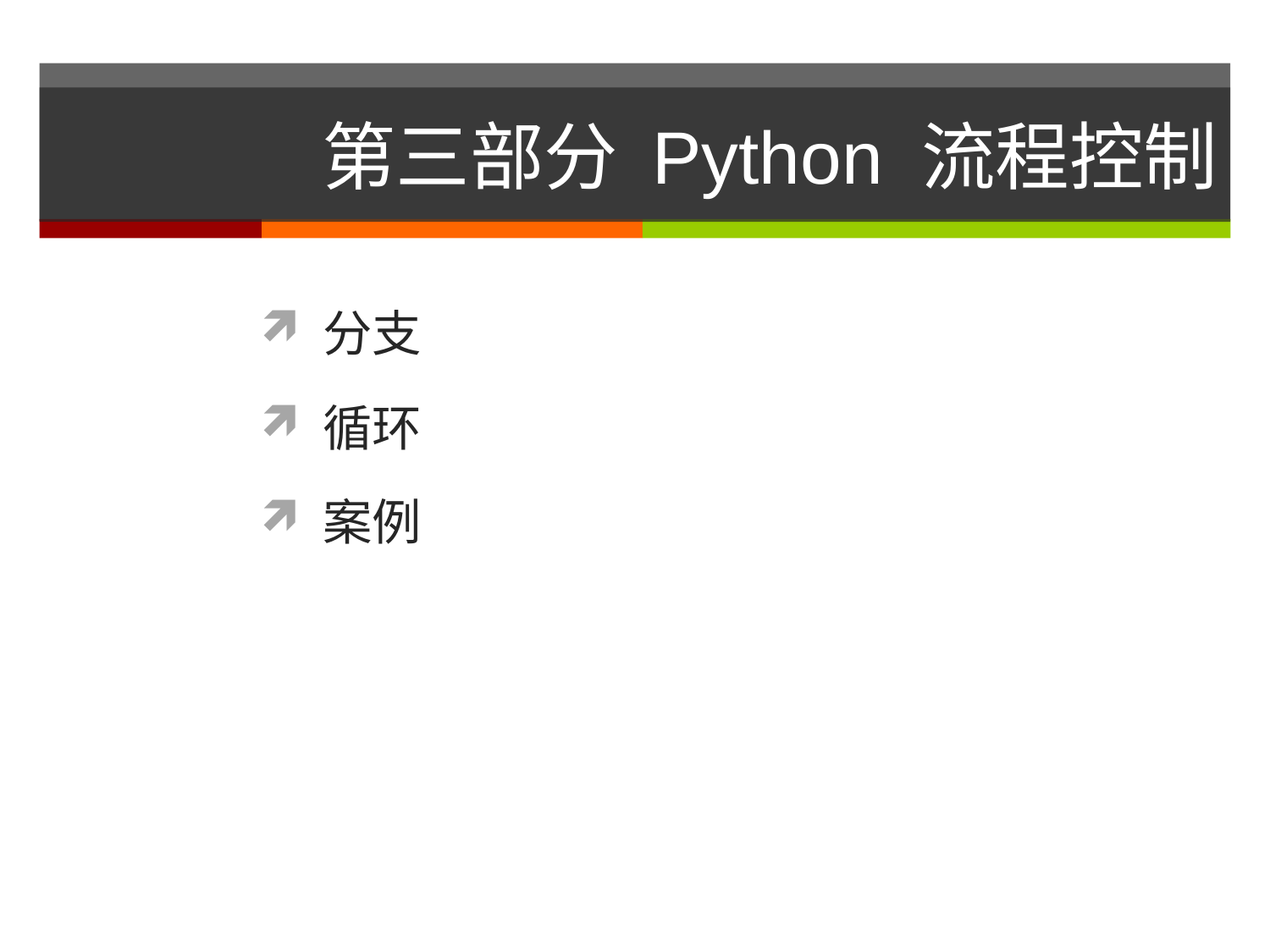

# 第三部分 Python 流程控制
分支
循环
案例